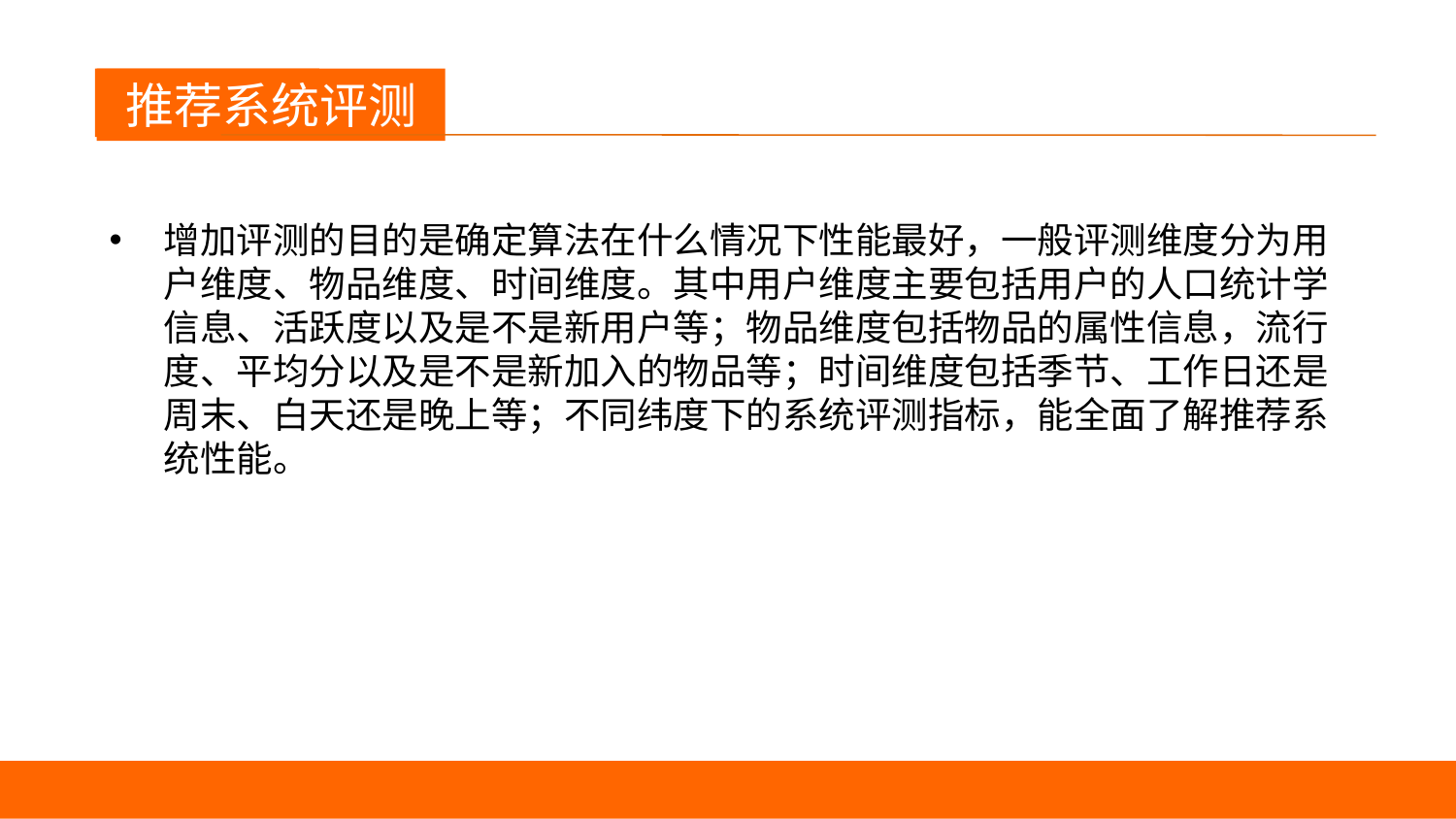

推荐系统评测

增加评测的目的是确定算法在什么情况下性能最好，一般评测维度分为用户维度、物品维度、时间维度。其中用户维度主要包括用户的人口统计学信息、活跃度以及是不是新用户等；物品维度包括物品的属性信息，流行度、平均分以及是不是新加入的物品等；时间维度包括季节、工作日还是周末、白天还是晚上等；不同纬度下的系统评测指标，能全面了解推荐系统性能。